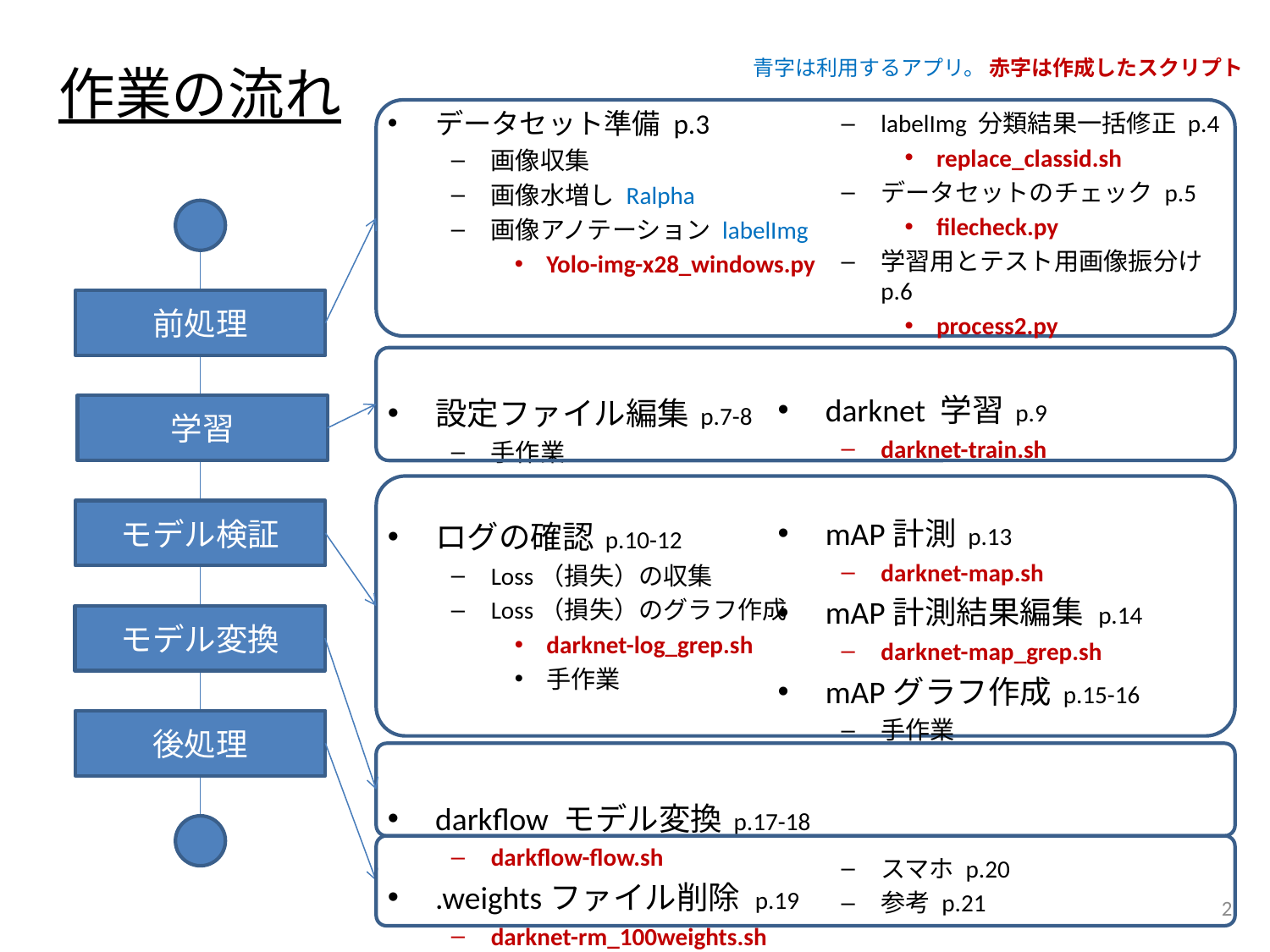

# 作業の流れ
青字は利用するアプリ。 赤字は作成したスクリプト
データセット準備 p.3
画像収集
画像水増し Ralpha
画像アノテーション labelImg
Yolo-img-x28_windows.py

設定ファイル編集 p.7-8
手作業

ログの確認 p.10-12
Loss（損失）の収集
Loss（損失）のグラフ作成
darknet-log_grep.sh
手作業

darkflow モデル変換 p.17-18
darkflow-flow.sh
.weightsファイル削除 p.19
darknet-rm_100weights.sh

labelImg 分類結果一括修正 p.4
replace_classid.sh
データセットのチェック p.5
filecheck.py
学習用とテスト用画像振分け p.6
process2.py

darknet 学習 p.9
darknet-train.sh

mAP計測 p.13
darknet-map.sh
mAP計測結果編集 p.14
darknet-map_grep.sh
mAPグラフ作成 p.15-16
手作業

スマホ p.20
参考 p.21

前処理

学習

モデル検証
モデル変換
後処理

2